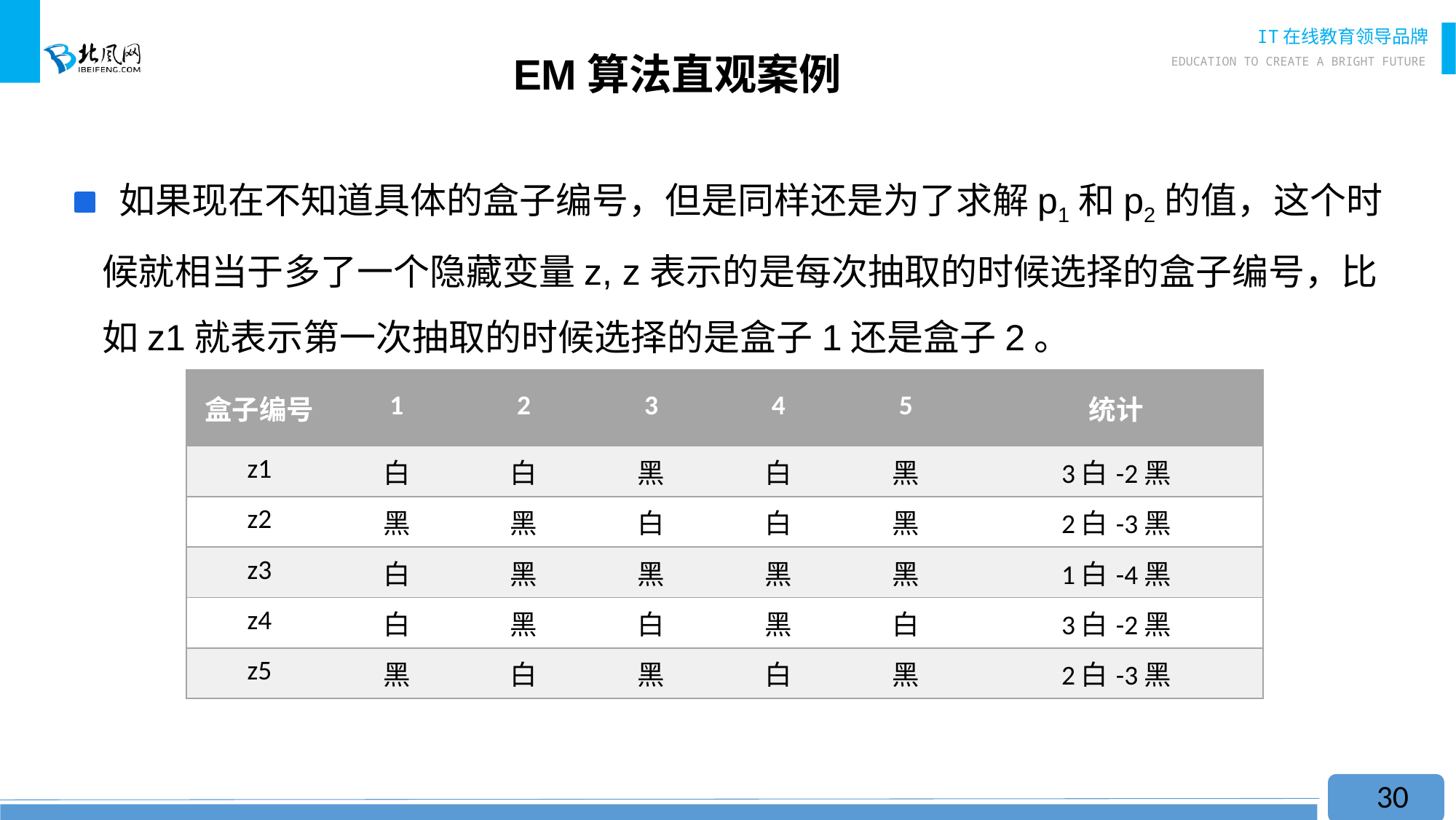

# EM算法直观案例
 如果现在不知道具体的盒子编号，但是同样还是为了求解p1和p2的值，这个时候就相当于多了一个隐藏变量z, z表示的是每次抽取的时候选择的盒子编号，比如z1就表示第一次抽取的时候选择的是盒子1还是盒子2。
| 盒子编号 | 1 | 2 | 3 | 4 | 5 | 统计 |
| --- | --- | --- | --- | --- | --- | --- |
| z1 | 白 | 白 | 黑 | 白 | 黑 | 3白-2黑 |
| z2 | 黑 | 黑 | 白 | 白 | 黑 | 2白-3黑 |
| z3 | 白 | 黑 | 黑 | 黑 | 黑 | 1白-4黑 |
| z4 | 白 | 黑 | 白 | 黑 | 白 | 3白-2黑 |
| z5 | 黑 | 白 | 黑 | 白 | 黑 | 2白-3黑 |